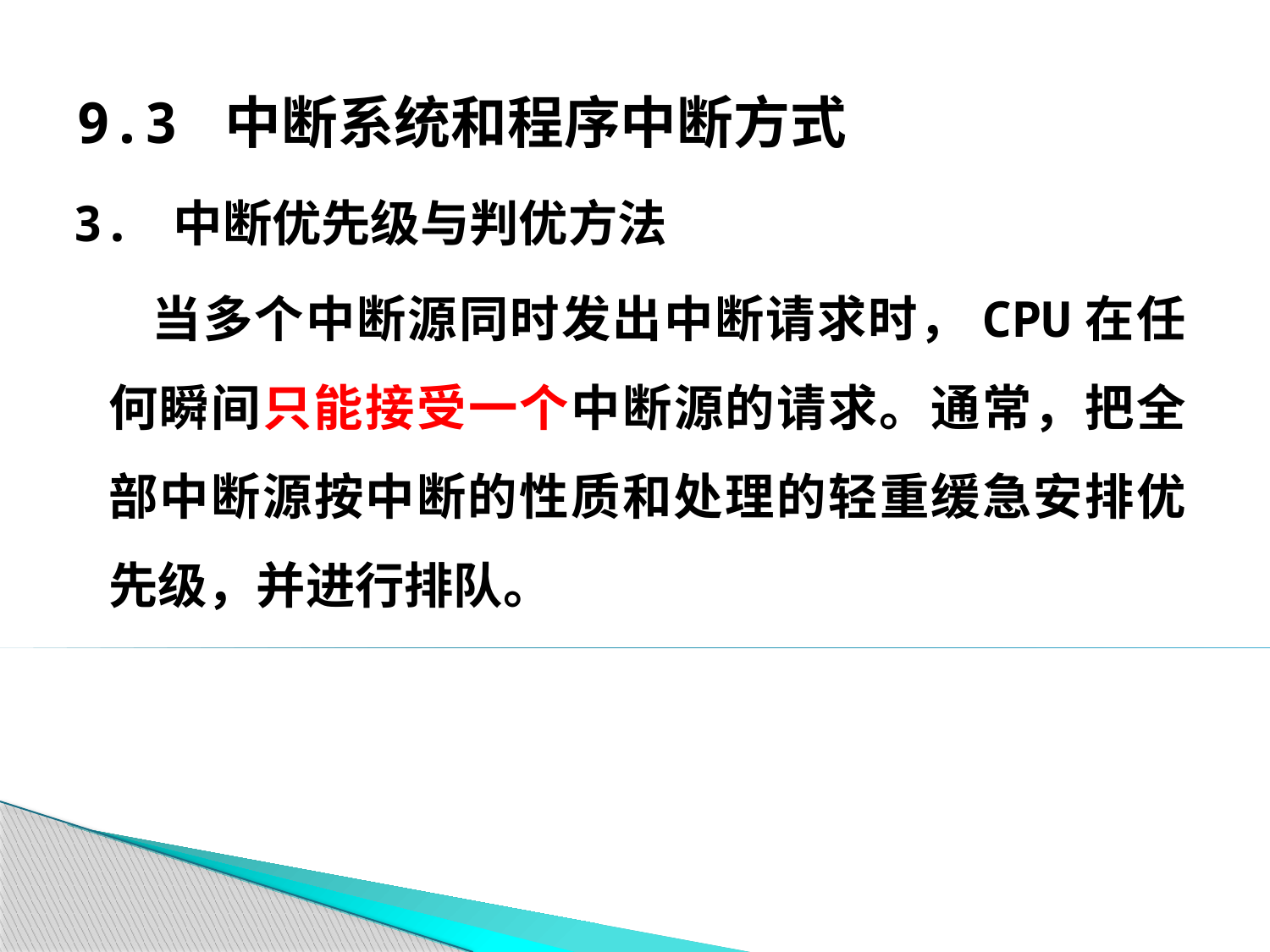

# 9.3 中断系统和程序中断方式
3. 中断优先级与判优方法
     当多个中断源同时发出中断请求时，CPU在任何瞬间只能接受一个中断源的请求。通常，把全部中断源按中断的性质和处理的轻重缓急安排优先级，并进行排队。